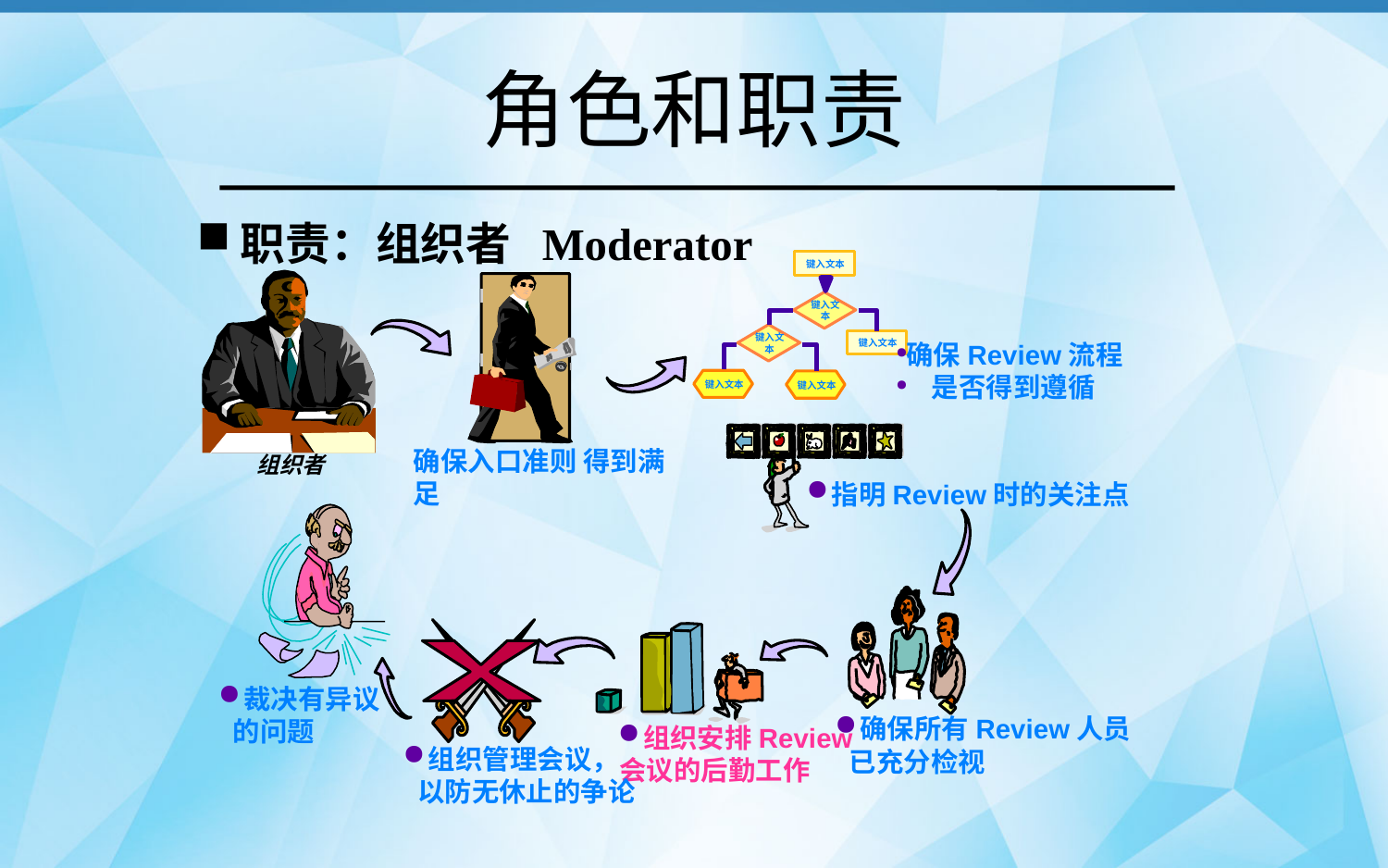

# 角色和职责

职责：组织者  Moderator

键入文本

键入文本

键入文本
键入文本
确保Review流程
   是否得到遵循

键入文本
键入文本

组织者

确保入口准则 得到满足

指明Review时的关注点

确保所有Review人员
 已充分检视
组织安排Review
会议的后勤工作

裁决有异议
 的问题
组织管理会议，
 以防无休止的争论